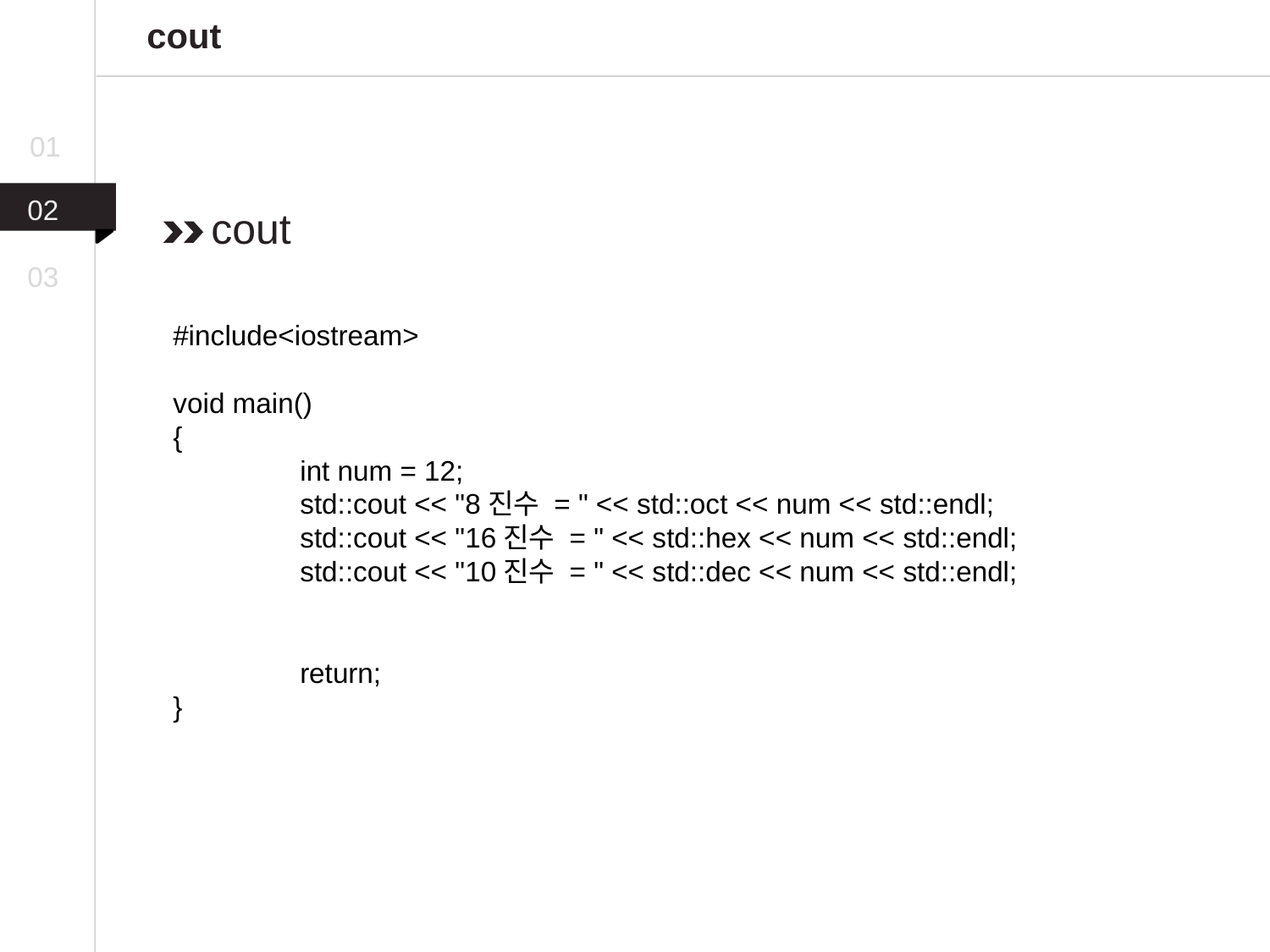

cout
01

02
 cout

03
#include<iostream>

void main()
{
	int num = 12;
	std::cout << "8진수 = " << std::oct << num << std::endl;
	std::cout << "16진수 = " << std::hex << num << std::endl;
	std::cout << "10진수 = " << std::dec << num << std::endl;

	return;
}